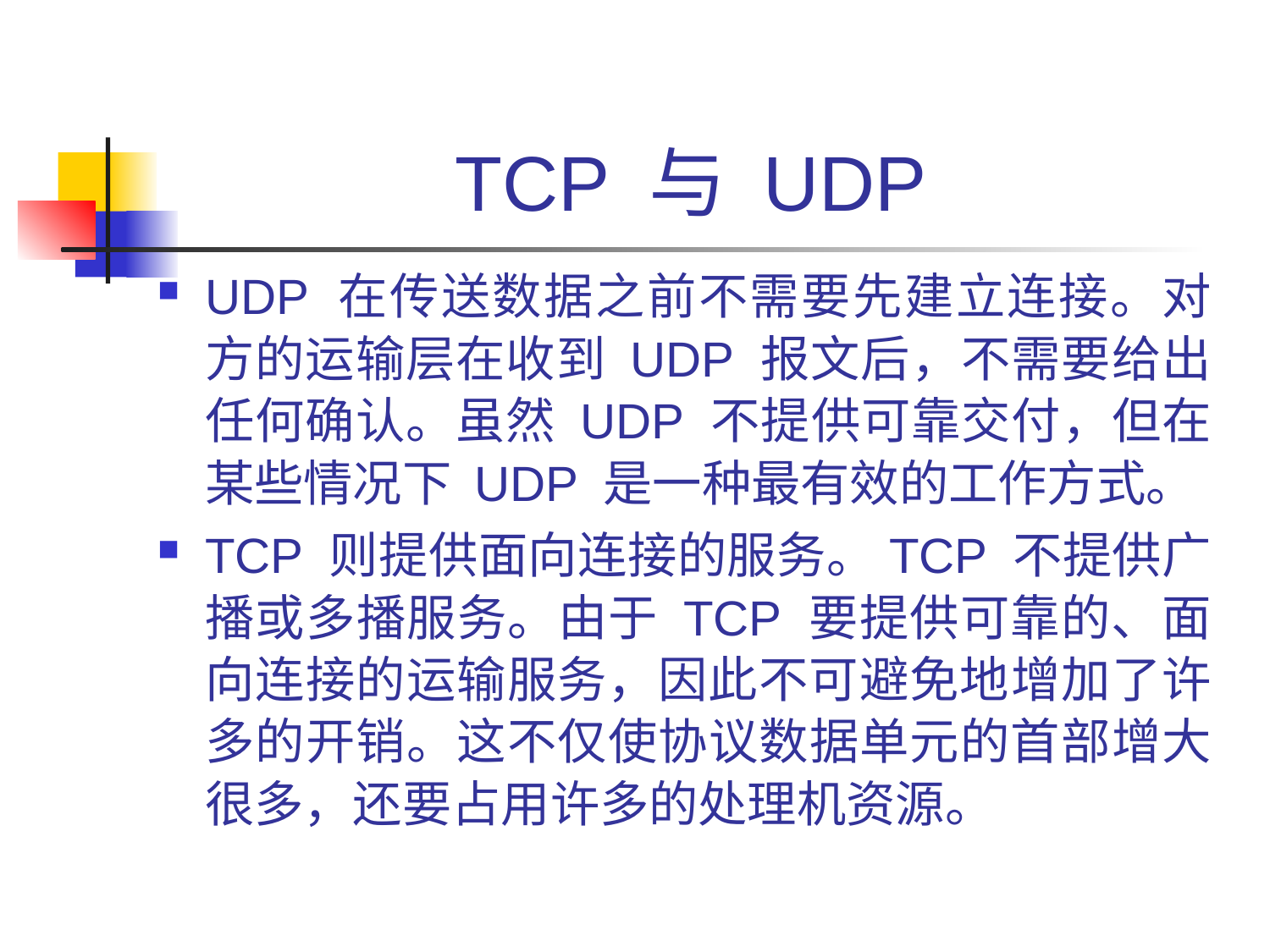

# TCP 与 UDP
UDP 在传送数据之前不需要先建立连接。对方的运输层在收到 UDP 报文后，不需要给出任何确认。虽然 UDP 不提供可靠交付，但在某些情况下 UDP 是一种最有效的工作方式。
TCP 则提供面向连接的服务。TCP 不提供广播或多播服务。由于 TCP 要提供可靠的、面向连接的运输服务，因此不可避免地增加了许多的开销。这不仅使协议数据单元的首部增大很多，还要占用许多的处理机资源。